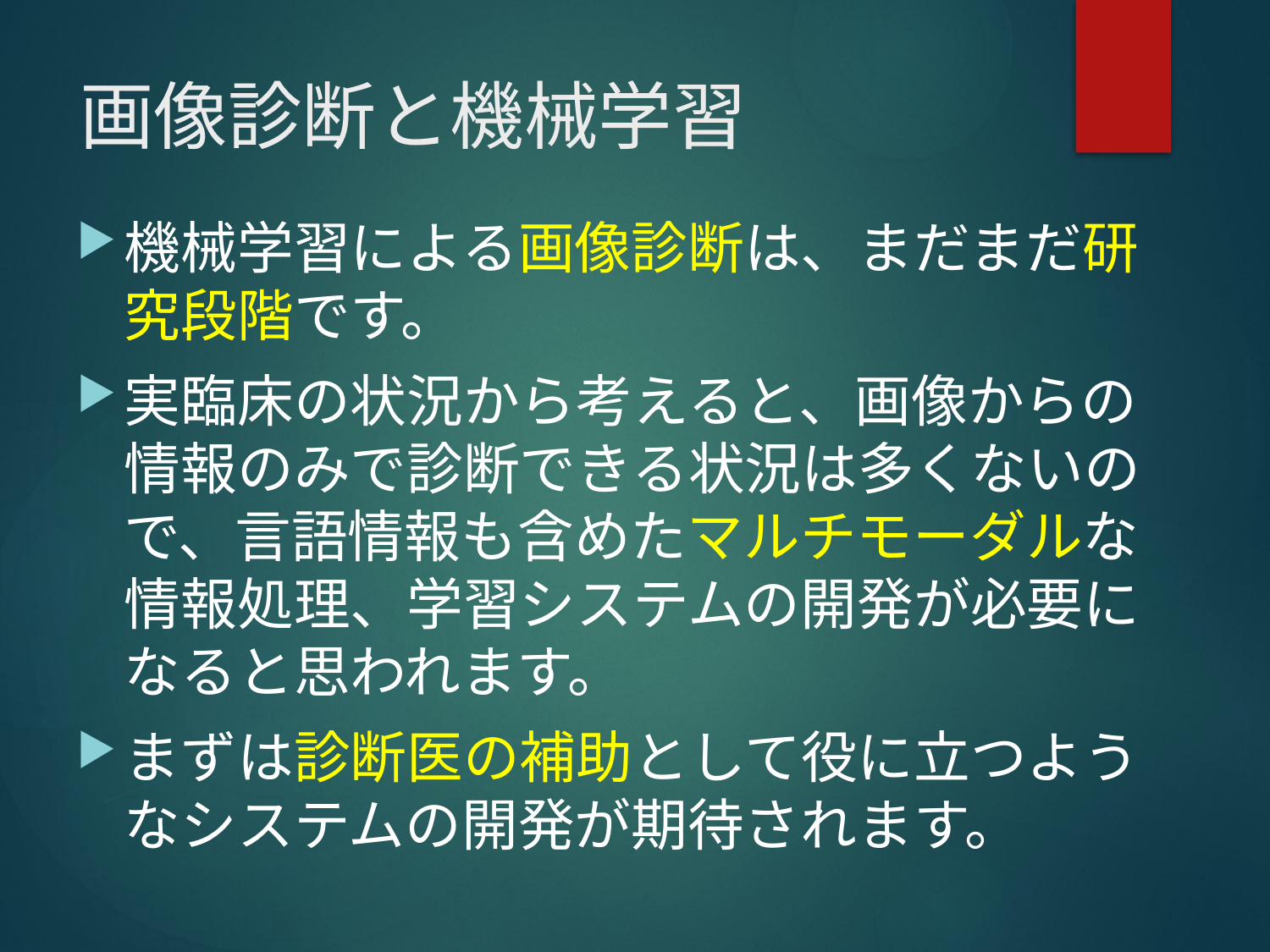

# 画像診断と機械学習
機械学習による画像診断は、まだまだ研究段階です。
実臨床の状況から考えると、画像からの情報のみで診断できる状況は多くないので、言語情報も含めたマルチモーダルな情報処理、学習システムの開発が必要になると思われます。
まずは診断医の補助として役に立つようなシステムの開発が期待されます。